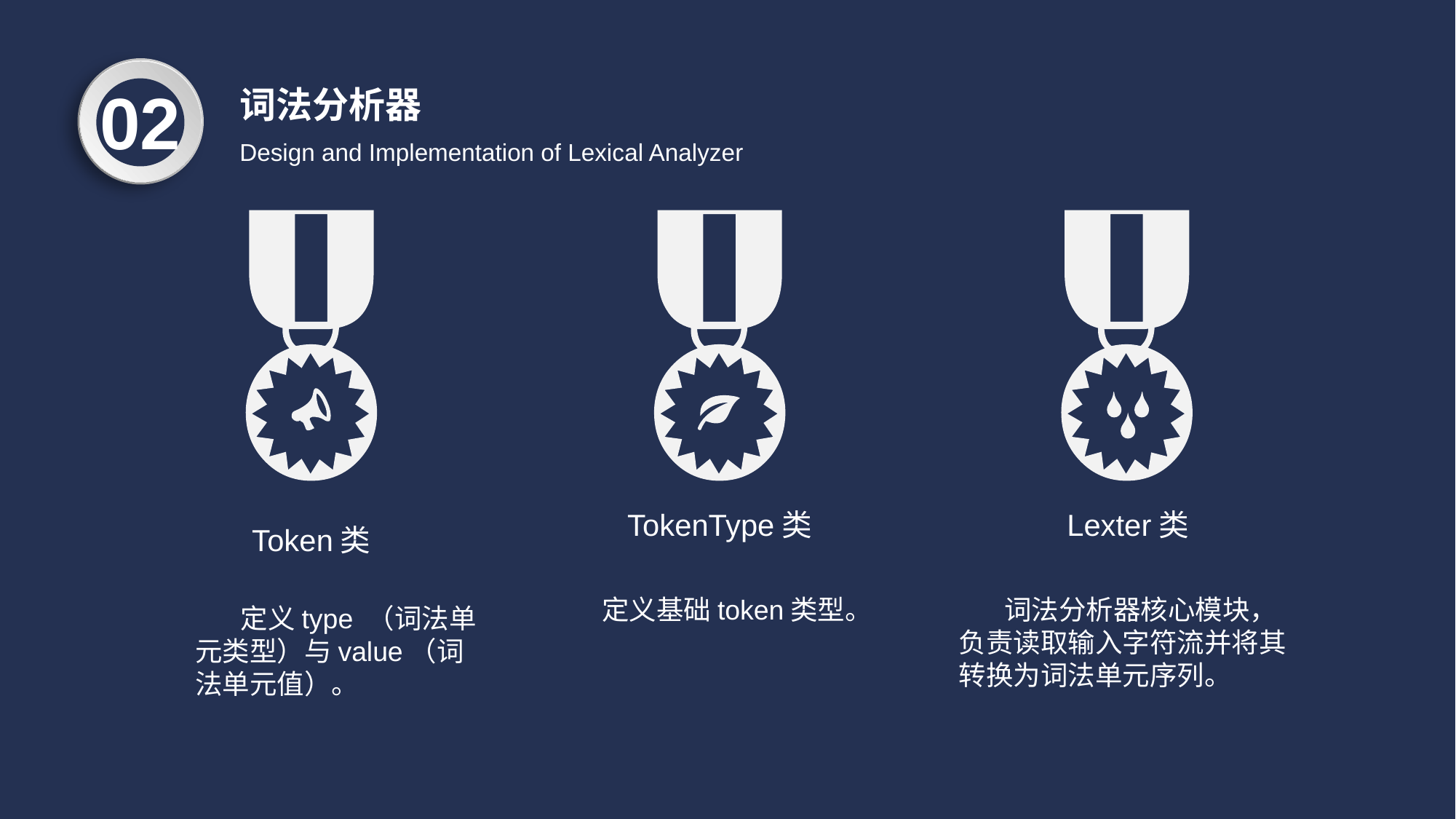

02
词法分析器
Design and Implementation of Lexical Analyzer

TokenType类
Lexter类
Token类
定义基础token类型。
词法分析器核心模块，负责读取输入字符流并将其转换为词法单元序列。
定义type （词法单元类型）与value（词法单元值）。